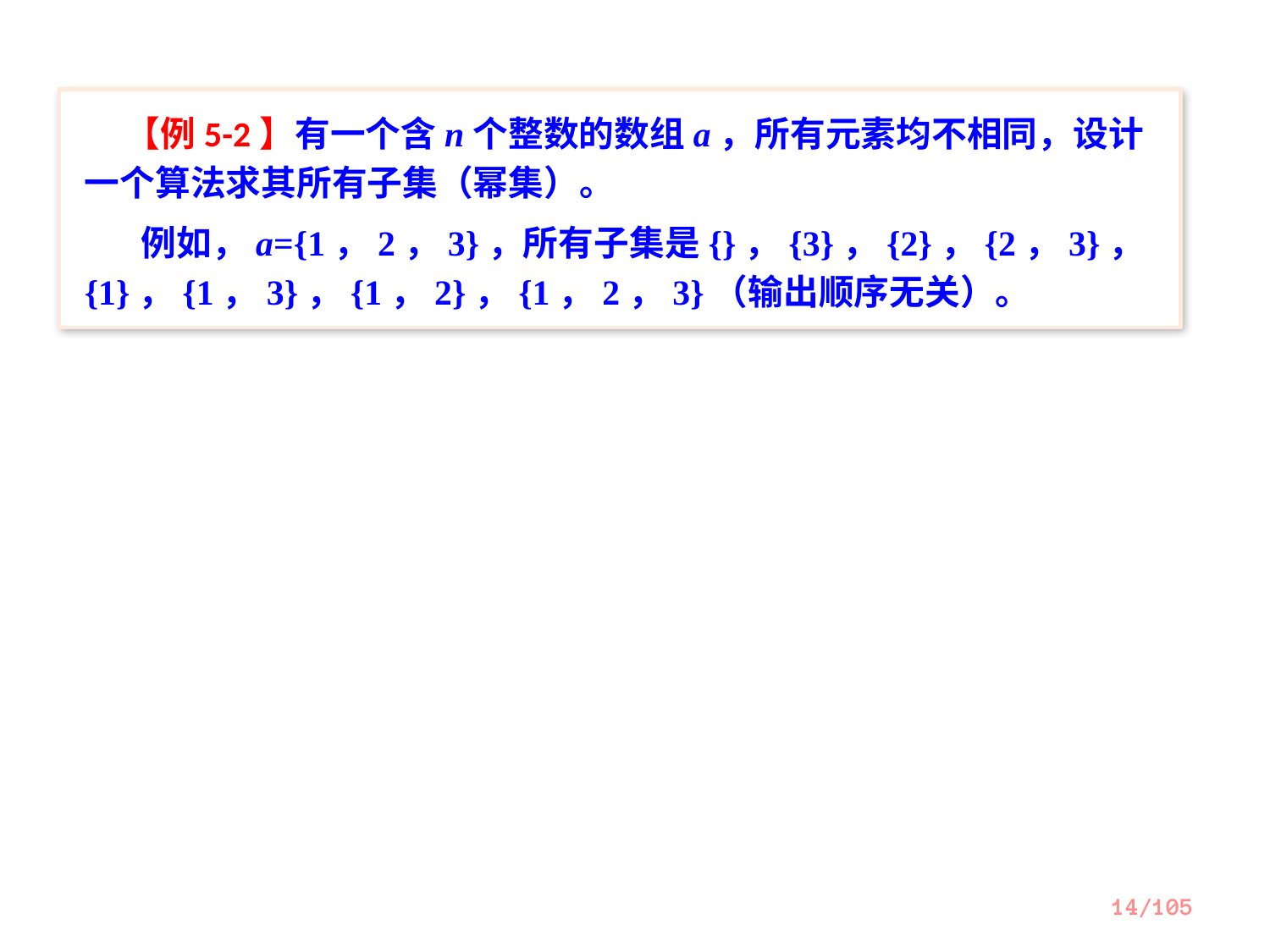

【例5-2】有一个含n个整数的数组a，所有元素均不相同，设计一个算法求其所有子集（幂集）。
      例如，a={1，2，3}，所有子集是{}，{3}，{2}，{2，3}，{1}，{1，3}，{1，2}，{1，2，3}（输出顺序无关）。
14/105